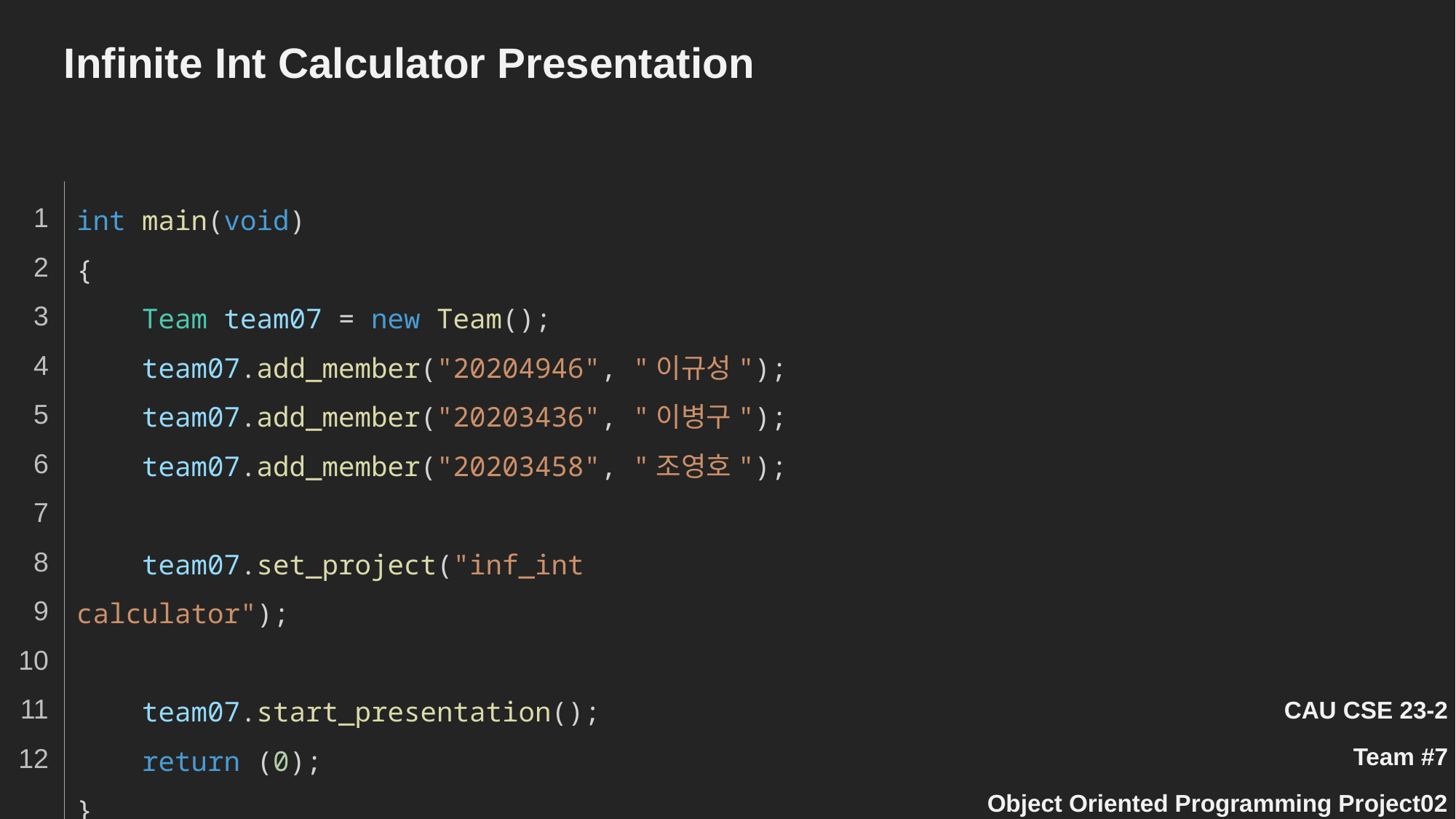

Infinite Int Calculator Presentation
1
2
3
4
5
6
7
8
9
10
11
12
int main(void)
{
    Team team07 = new Team();
    team07.add_member("20204946", "이규성");
    team07.add_member("20203436", "이병구");
    team07.add_member("20203458", "조영호");
    team07.set_project("inf_int calculator");
    team07.start_presentation();
    return (0);
}
CAU CSE 23-2
Team #7
Object Oriented Programming Project02